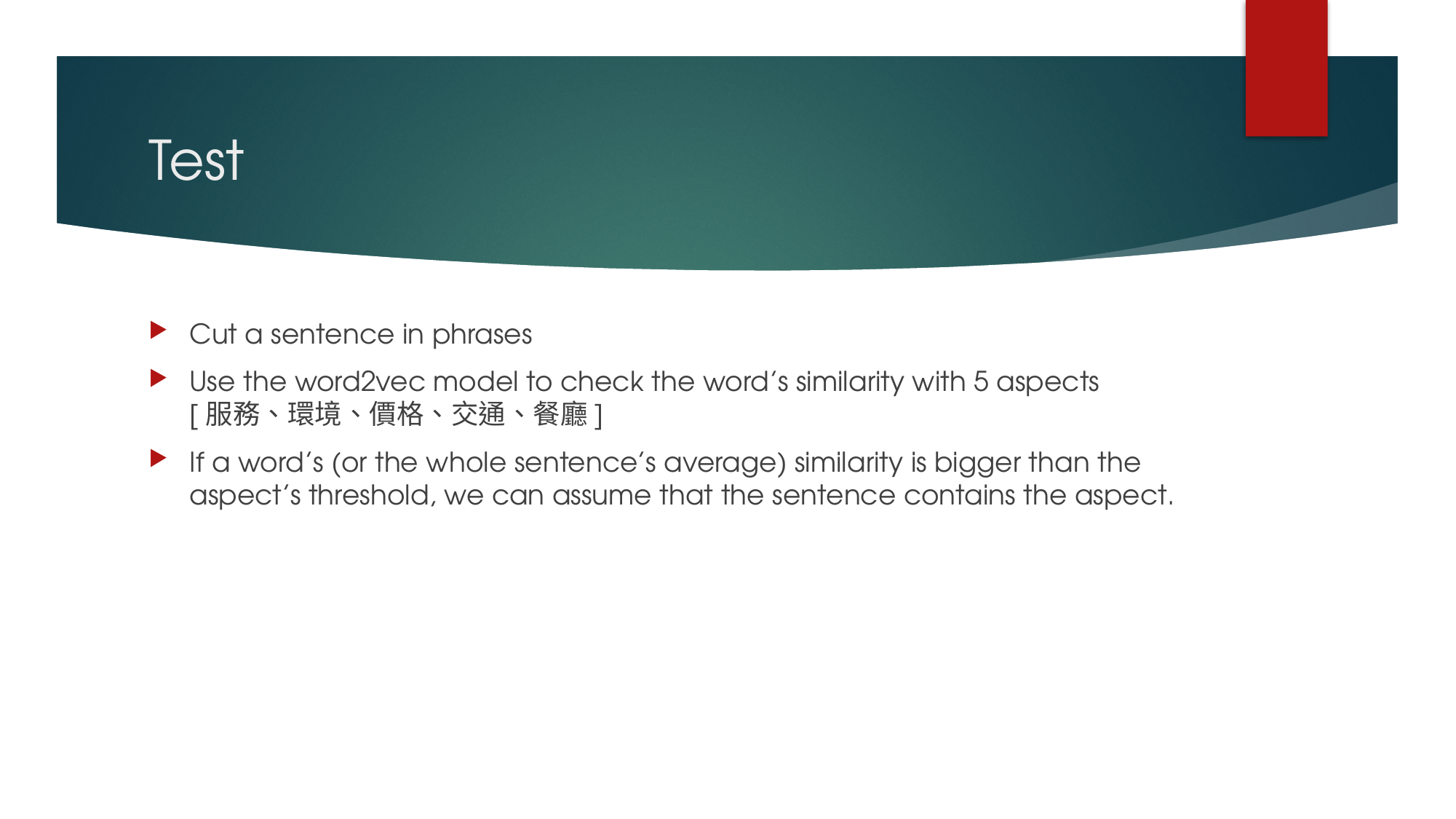

# Test
Cut a sentence in phrases
Use the word2vec model to check the word’s similarity with 5 aspects      [服務、環境、價格、交通、餐廳]
If a word’s (or the whole sentence’s average) similarity is bigger than the aspect’s threshold, we can assume that the sentence contains the aspect.